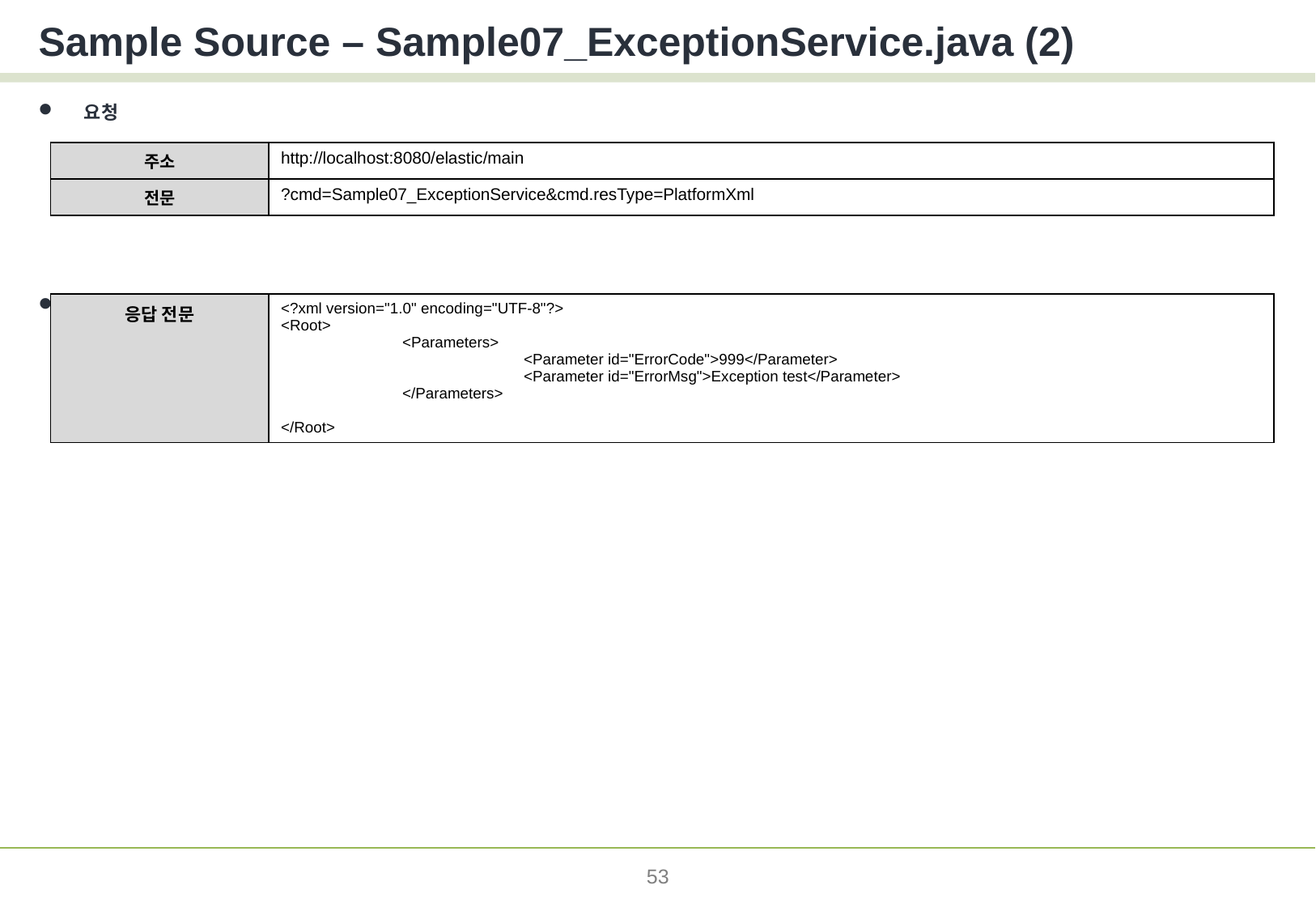

# Sample Source – Sample07_ExceptionService.java (2)
요청

응답

| 주소 | http://localhost:8080/elastic/main |
| --- | --- |
| 전문 | ?cmd=Sample07\_ExceptionService&cmd.resType=PlatformXml |
| 응답 전문 | <?xml version="1.0" encoding="UTF-8"?> <Root> <Parameters> <Parameter id="ErrorCode">999</Parameter> <Parameter id="ErrorMsg">Exception test</Parameter> </Parameters> </Root> |
| --- | --- |
53